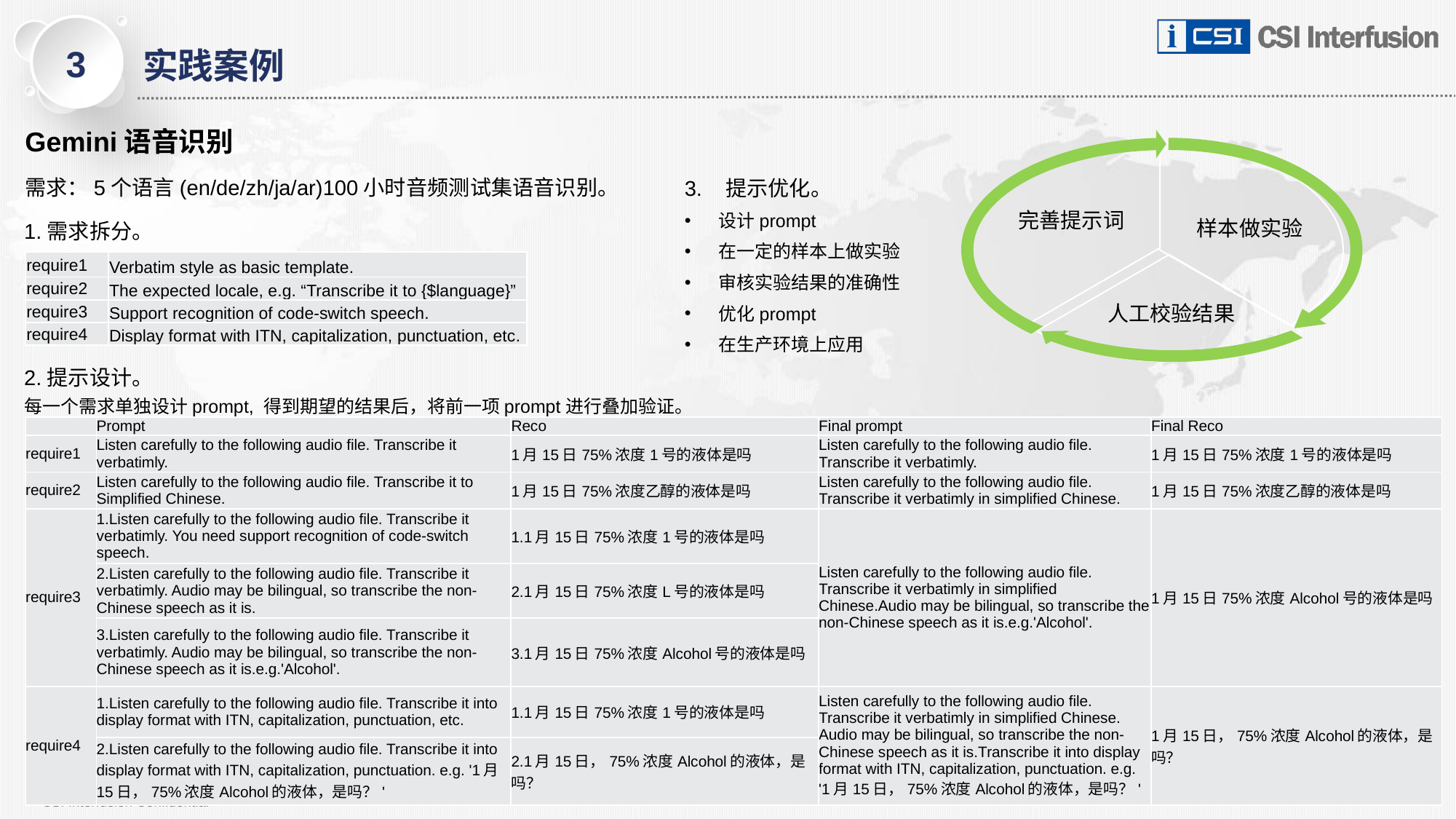

3

实践案例​
Gemini语音识别

完善提示词

样本做实验

人工校验结果
需求：5个语言(en/de/zh/ja/ar)100小时音频测试集语音识别。
提示优化。
设计prompt
在一定的样本上做实验
审核实验结果的准确性
优化prompt
在生产环境上应用
1.需求拆分。
| require1 | Verbatim style as basic template. |
| --- | --- |
| require2 | The expected locale, e.g. “Transcribe it to {$language}” |
| require3 | Support recognition of code-switch speech. |
| require4 | Display format with ITN, capitalization, punctuation, etc. |
2.提示设计。
每一个需求单独设计prompt, 得到期望的结果后，将前一项prompt进行叠加验证。
|  | Prompt | Reco | Final prompt | Final Reco |
| --- | --- | --- | --- | --- |
| require1 | Listen carefully to the following audio file. Transcribe it verbatimly. | 1月15日75%浓度1号的液体是吗 | Listen carefully to the following audio file. Transcribe it verbatimly. | 1月15日75%浓度1号的液体是吗 |
| require2 | Listen carefully to the following audio file. Transcribe it to Simplified Chinese. | 1月15日75%浓度乙醇的液体是吗 | Listen carefully to the following audio file. Transcribe it verbatimly in simplified Chinese. | 1月15日75%浓度乙醇的液体是吗 |
| require3 | 1.Listen carefully to the following audio file. Transcribe it verbatimly. You need support recognition of code-switch speech. | 1.1月15日75%浓度1号的液体是吗 | Listen carefully to the following audio file. Transcribe it verbatimly in simplified Chinese.Audio may be bilingual, so transcribe the non-Chinese speech as it is.e.g.'Alcohol'. | 1月15日75%浓度Alcohol号的液体是吗 |
|  | 2.Listen carefully to the following audio file. Transcribe it verbatimly. Audio may be bilingual, so transcribe the non-Chinese speech as it is. | 2.1月15日75%浓度L号的液体是吗 |  |  |
|  | 3.Listen carefully to the following audio file. Transcribe it verbatimly. Audio may be bilingual, so transcribe the non-Chinese speech as it is.e.g.'Alcohol'. | 3.1月15日75%浓度Alcohol号的液体是吗 |  |  |
| require4 | 1.Listen carefully to the following audio file. Transcribe it into display format with ITN, capitalization, punctuation, etc. | 1.1月15日75%浓度1号的液体是吗 | Listen carefully to the following audio file. Transcribe it verbatimly in simplified Chinese. Audio may be bilingual, so transcribe the non-Chinese speech as it is.Transcribe it into display format with ITN, capitalization, punctuation. e.g. '1月15日，75%浓度Alcohol的液体，是吗？' | 1月15日，75%浓度Alcohol的液体，是吗？ |
|  | 2.Listen carefully to the following audio file. Transcribe it into display format with ITN, capitalization, punctuation. e.g. '1月15日，75%浓度Alcohol的液体，是吗？' | 2.1月15日，75%浓度Alcohol的液体，是吗？ |  |  |